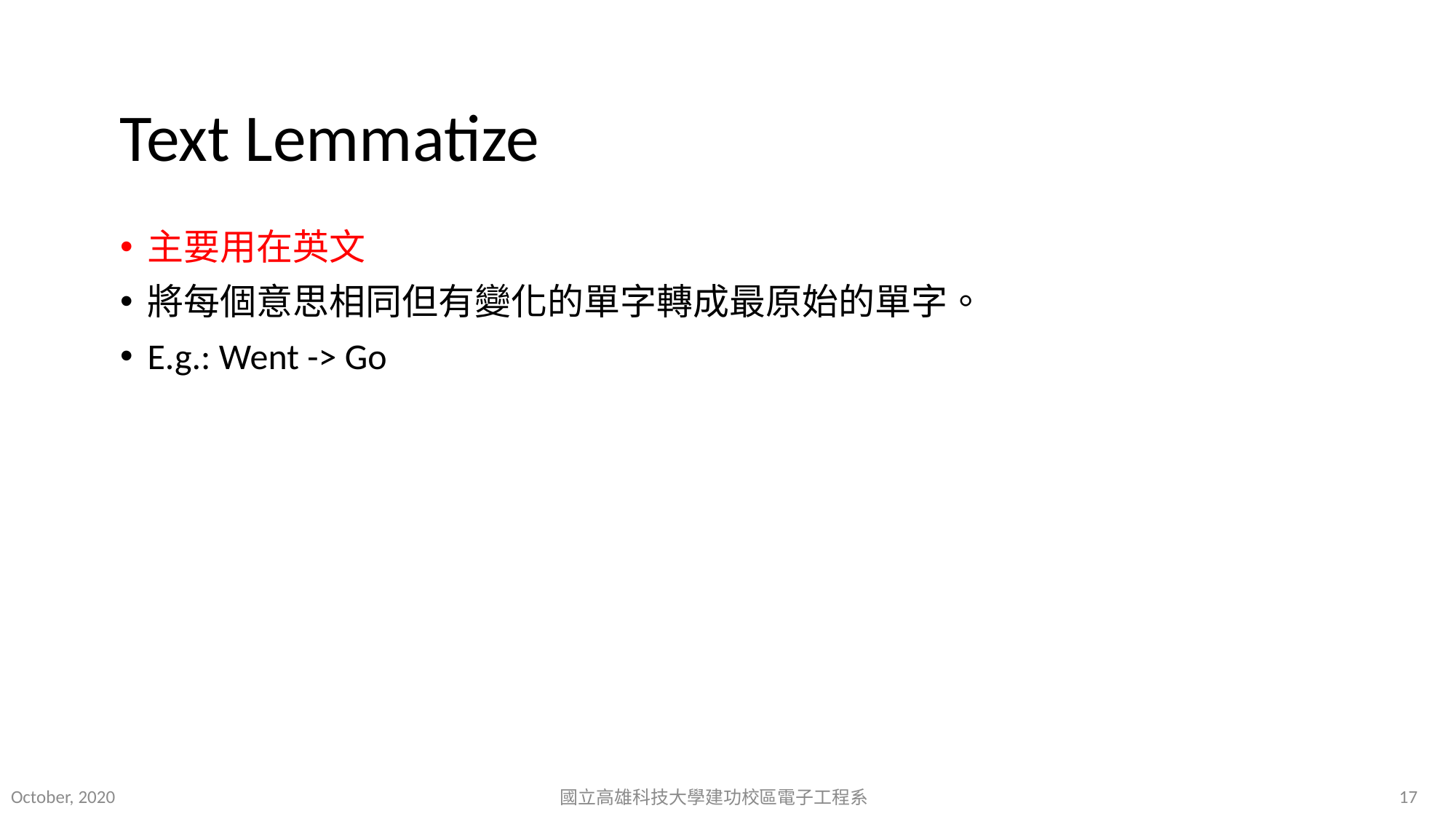

# Text Lemmatize
主要用在英文
將每個意思相同但有變化的單字轉成最原始的單字。
E.g.: Went -> Go
17
October, 2020
國立高雄科技大學建功校區電子工程系